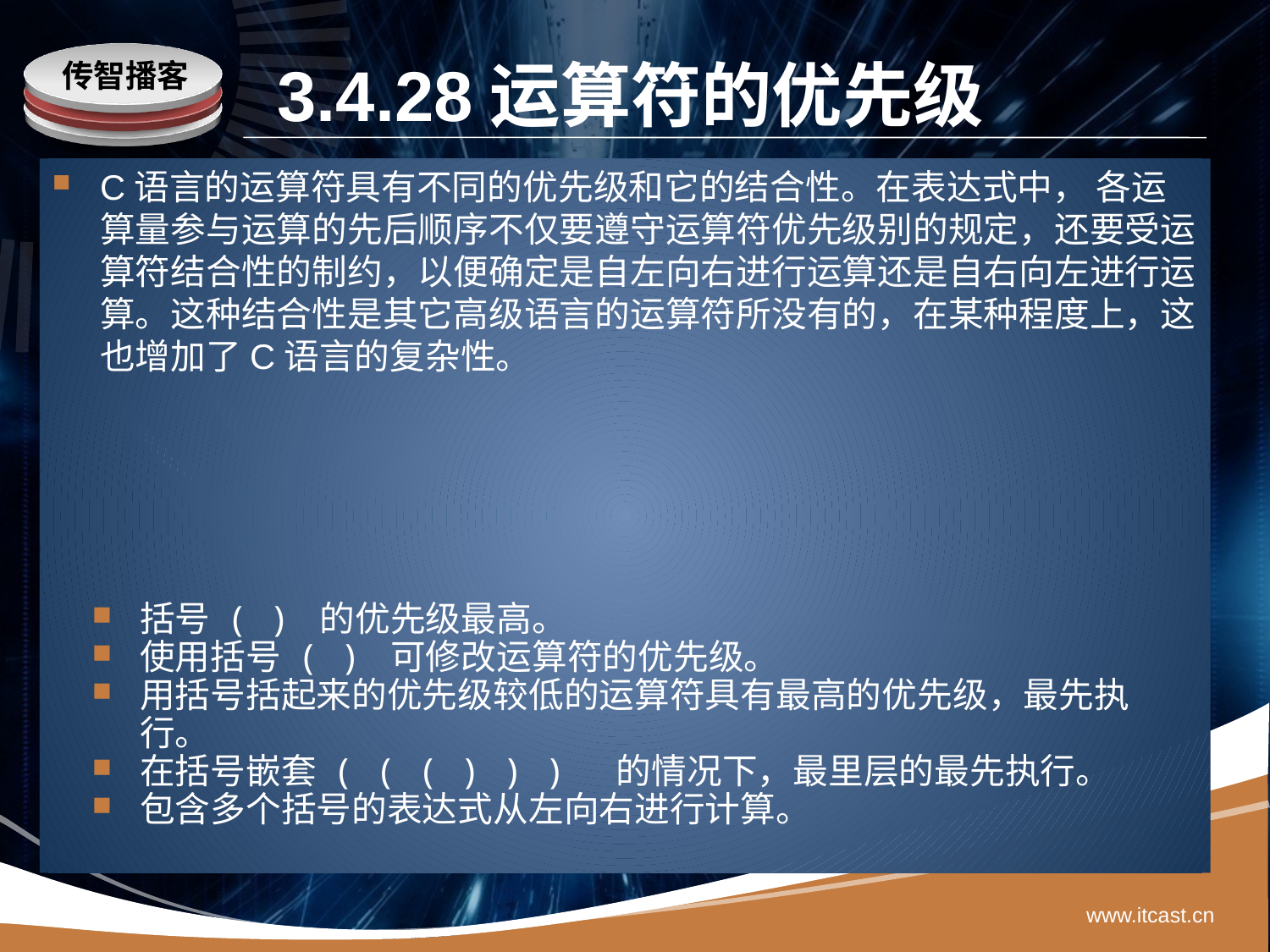

# 3.4.28运算符的优先级
C语言的运算符具有不同的优先级和它的结合性。在表达式中， 各运算量参与运算的先后顺序不仅要遵守运算符优先级别的规定，还要受运算符结合性的制约，以便确定是自左向右进行运算还是自右向左进行运算。这种结合性是其它高级语言的运算符所没有的，在某种程度上，这也增加了C语言的复杂性。

括号 ( ) 的优先级最高。
使用括号 ( ) 可修改运算符的优先级。
用括号括起来的优先级较低的运算符具有最高的优先级，最先执行。
在括号嵌套 ( ( ( ) ) )  的情况下，最里层的最先执行。
包含多个括号的表达式从左向右进行计算。

www.itcast.cn